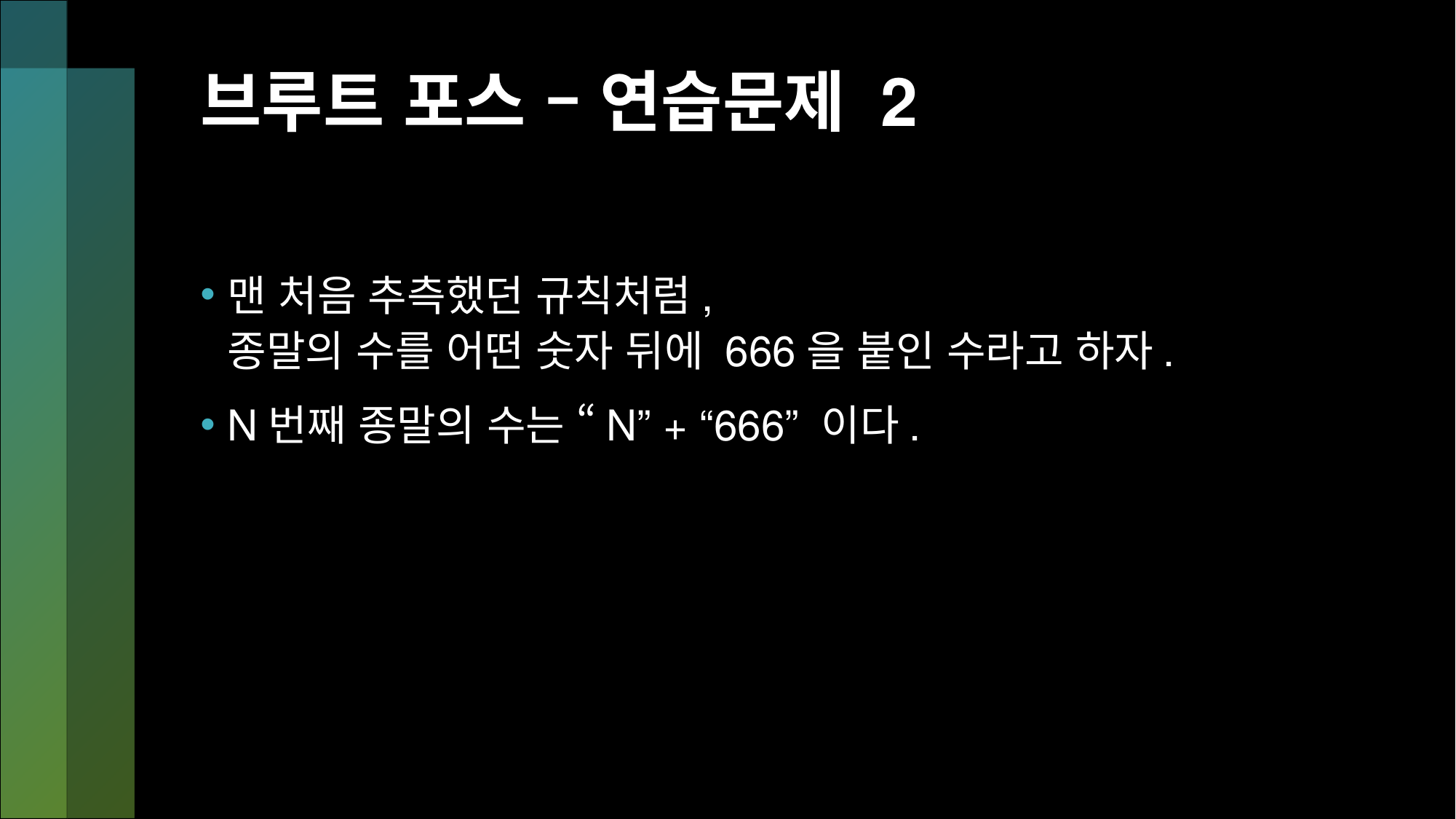

# 브루트 포스 – 연습문제 2
맨 처음 추측했던 규칙처럼,
종말의 수를 어떤 숫자 뒤에 666을 붙인 수라고 하자.
N번째 종말의 수는 “N” + “666” 이다.